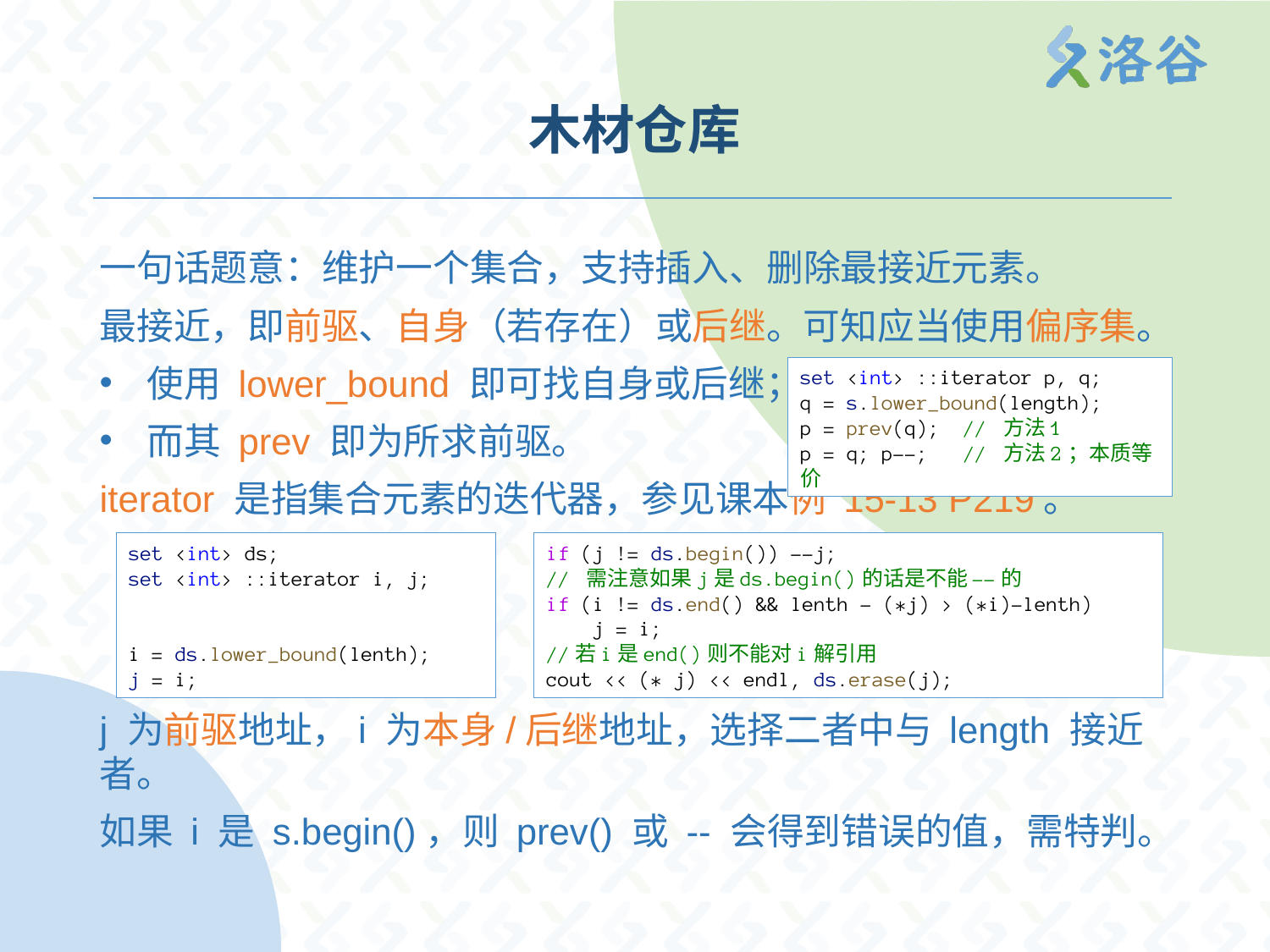

# 木材仓库
一句话题意：维护一个集合，支持插入、删除最接近元素。
最接近，即前驱、自身（若存在）或后继。可知应当使用偏序集。
使用 lower_bound 即可找自身或后继；
而其 prev 即为所求前驱。
iterator 是指集合元素的迭代器，参见课本例 15-13 P219。

j 为前驱地址，i 为本身/后继地址，选择二者中与 length 接近者。
如果 i 是 s.begin()，则 prev() 或 -- 会得到错误的值，需特判。
set <int> ::iterator p, q;
q = s.lower_bound(length);
p = prev(q);  // 方法1
p = q; p--;   // 方法2；本质等价
set <int> ds;
set <int> ::iterator i, j;

i = ds.lower_bound(lenth);
j = i;
if (j != ds.begin()) --j;
// 需注意如果j是ds.begin()的话是不能--的
if (i != ds.end() && lenth - (*j) > (*i)-lenth)
    j = i;
//若i是end()则不能对i解引用
cout << (* j) << endl, ds.erase(j);